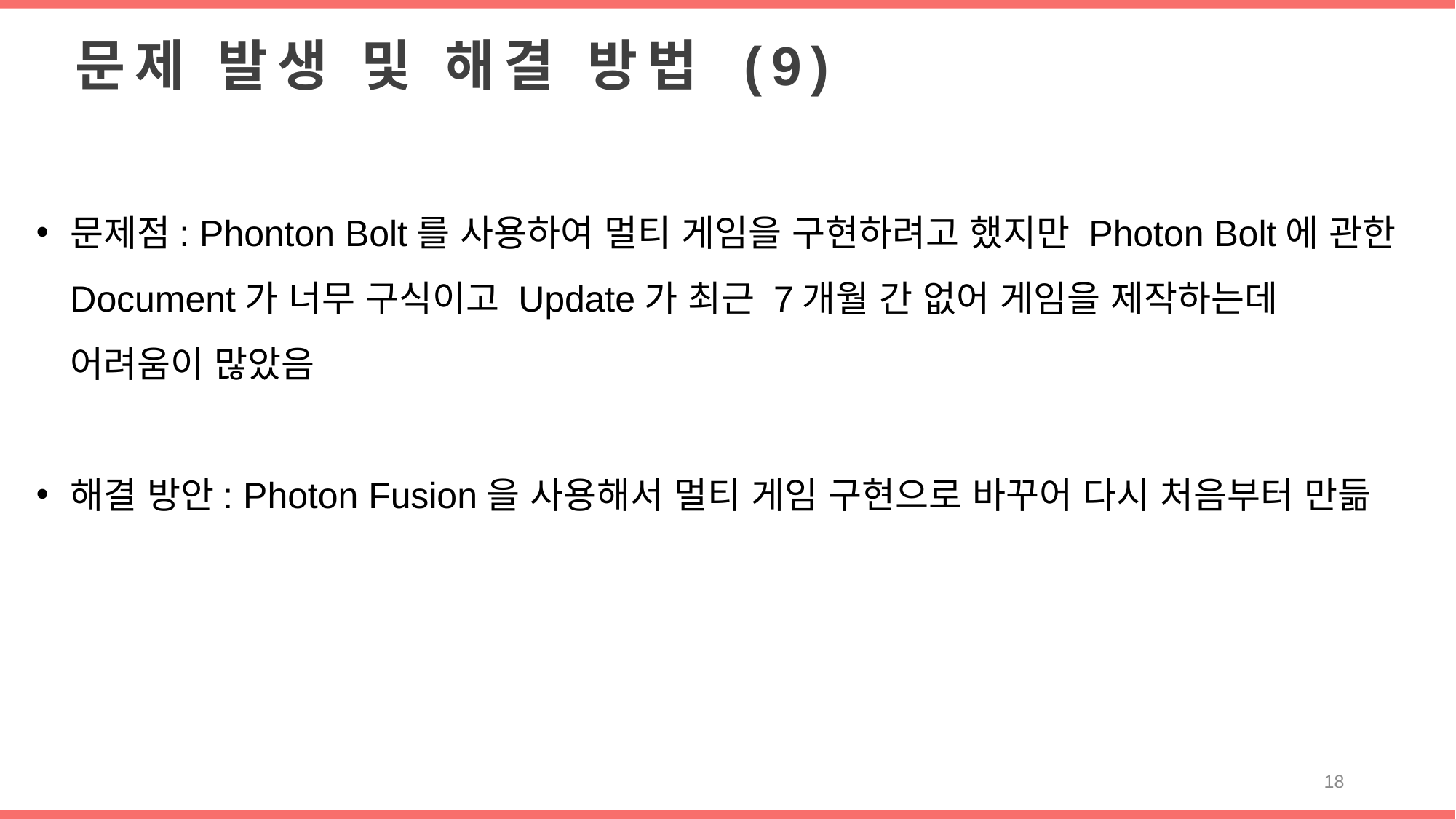

문제 발생 및 해결 방법 (9)
문제점: Phonton Bolt를 사용하여 멀티 게임을 구현하려고 했지만 Photon Bolt에 관한 Document가 너무 구식이고 Update가 최근 7개월 간 없어 게임을 제작하는데 어려움이 많았음

해결 방안: Photon Fusion을 사용해서 멀티 게임 구현으로 바꾸어 다시 처음부터 만듦
18